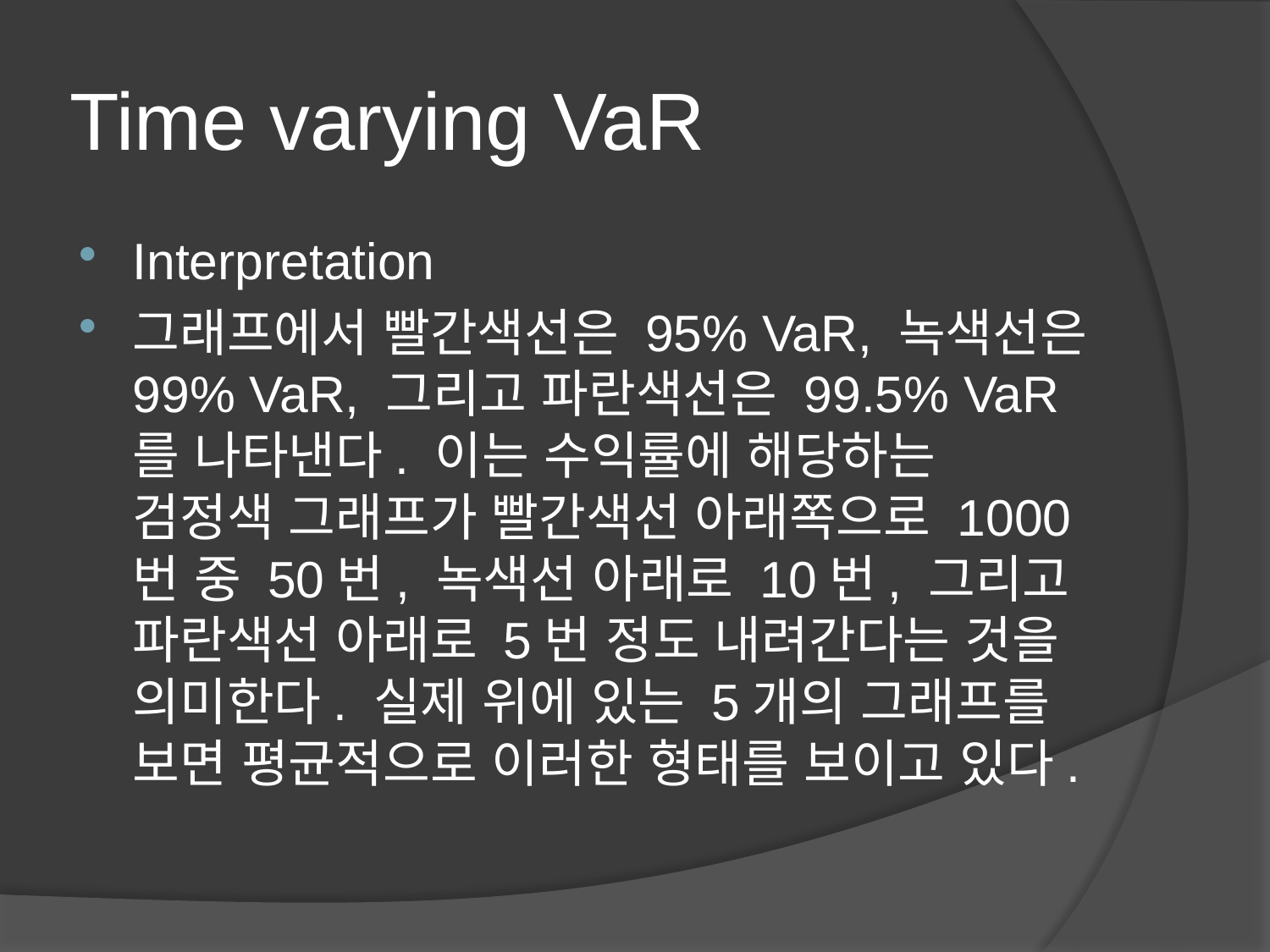

# Time varying VaR
Interpretation
그래프에서 빨간색선은 95% VaR, 녹색선은 99% VaR, 그리고 파란색선은 99.5% VaR를 나타낸다. 이는 수익률에 해당하는 검정색 그래프가 빨간색선 아래쪽으로 1000번 중 50번, 녹색선 아래로 10번, 그리고 파란색선 아래로 5번 정도 내려간다는 것을 의미한다. 실제 위에 있는 5개의 그래프를 보면 평균적으로 이러한 형태를 보이고 있다.